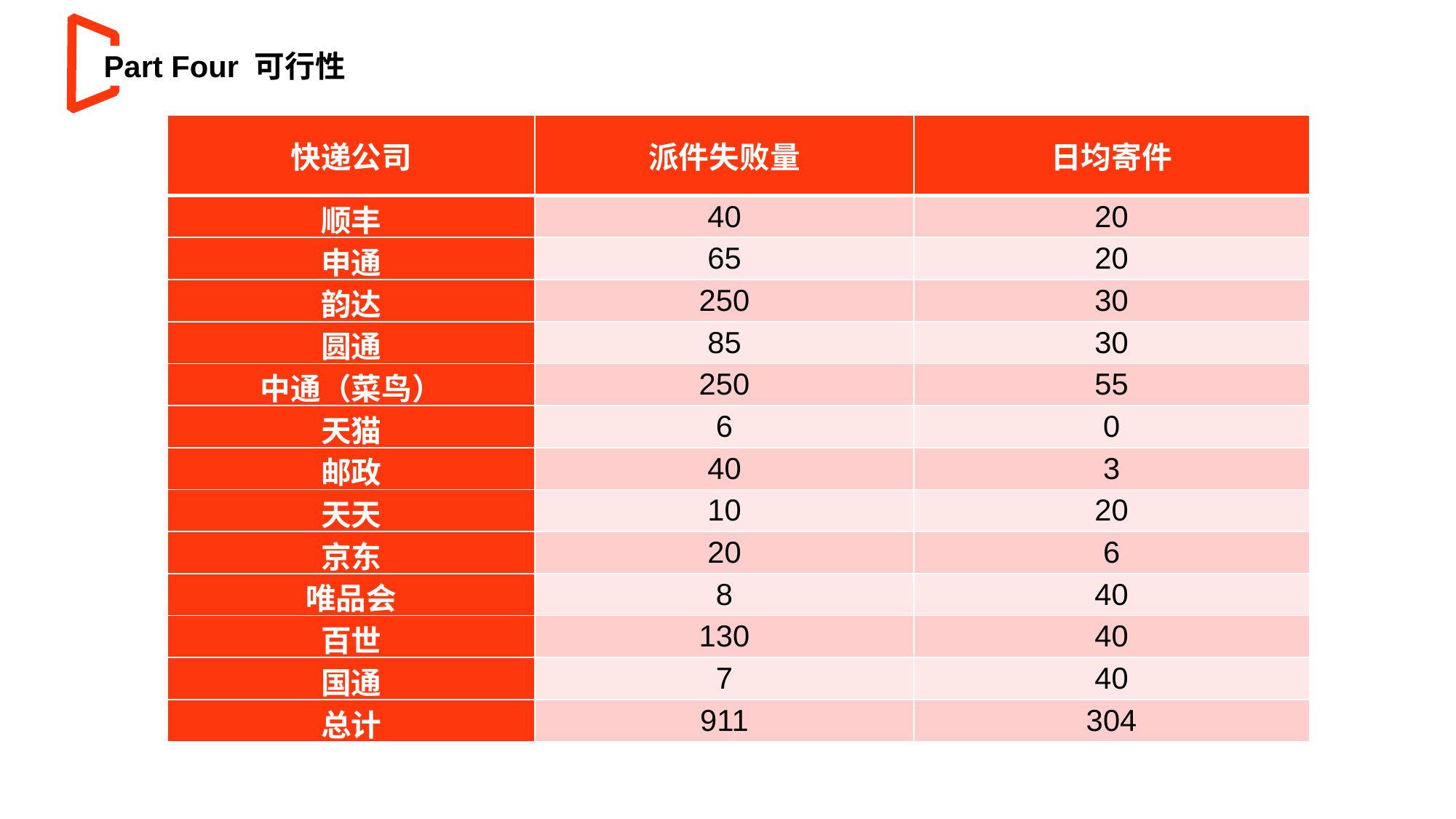

Part Four 可行性
| 快递公司 | 派件失败量 | 日均寄件 |
| --- | --- | --- |
| 顺丰 | 40 | 20 |
| 申通 | 65 | 20 |
| 韵达 | 250 | 30 |
| 圆通 | 85 | 30 |
| 中通（菜鸟） | 250 | 55 |
| 天猫 | 6 | 0 |
| 邮政 | 40 | 3 |
| 天天 | 10 | 20 |
| 京东 | 20 | 6 |
| 唯品会 | 8 | 40 |
| 百世 | 130 | 40 |
| 国通 | 7 | 40 |
| 总计 | 911 | 304 |
Add Text
点击此处添加标题